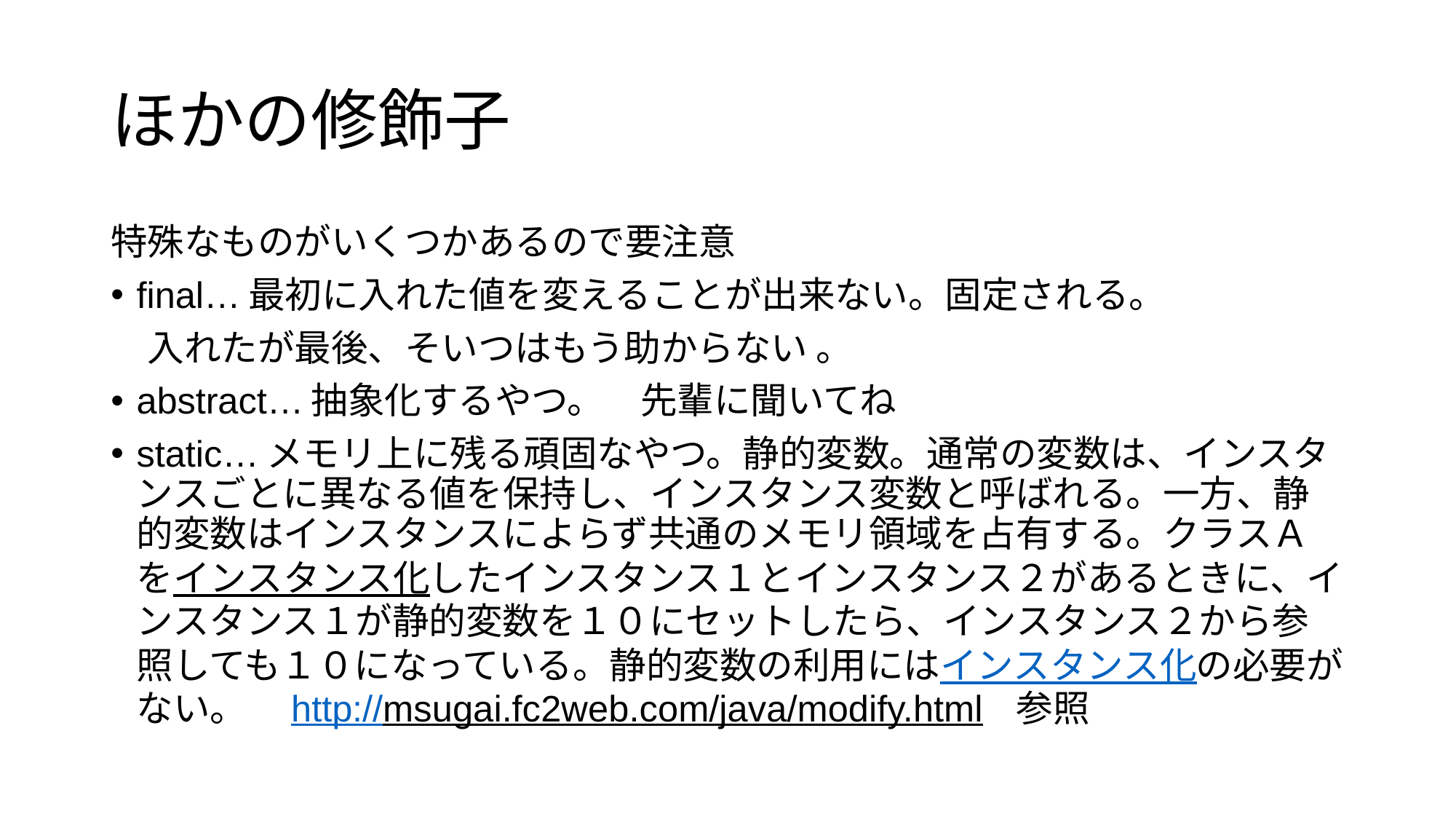

# ほかの修飾子
特殊なものがいくつかあるので要注意
final…最初に入れた値を変えることが出来ない。固定される。
　入れたが最後、そいつはもう助からない 。
abstract…抽象化するやつ。　先輩に聞いてね
static…メモリ上に残る頑固なやつ。静的変数。通常の変数は、インスタンスごとに異なる値を保持し、インスタンス変数と呼ばれる。一方、静的変数はインスタンスによらず共通のメモリ領域を占有する。クラスＡをインスタンス化したインスタンス１とインスタンス２があるときに、インスタンス１が静的変数を１０にセットしたら、インスタンス２から参照しても１０になっている。静的変数の利用にはインスタンス化の必要がない。　http://msugai.fc2web.com/java/modify.html　参照